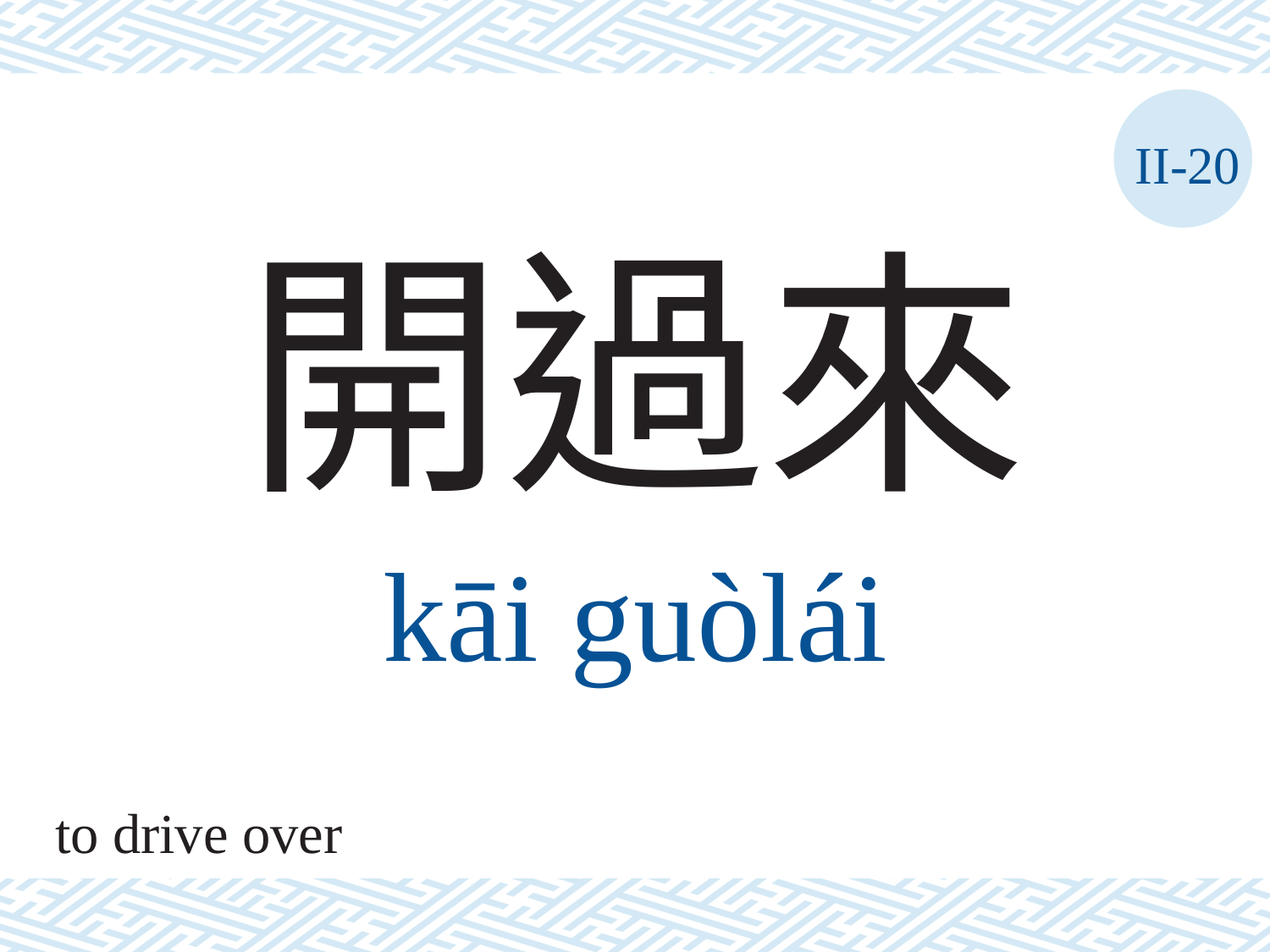

II-20
開過來
kāi	guòlái
to drive over